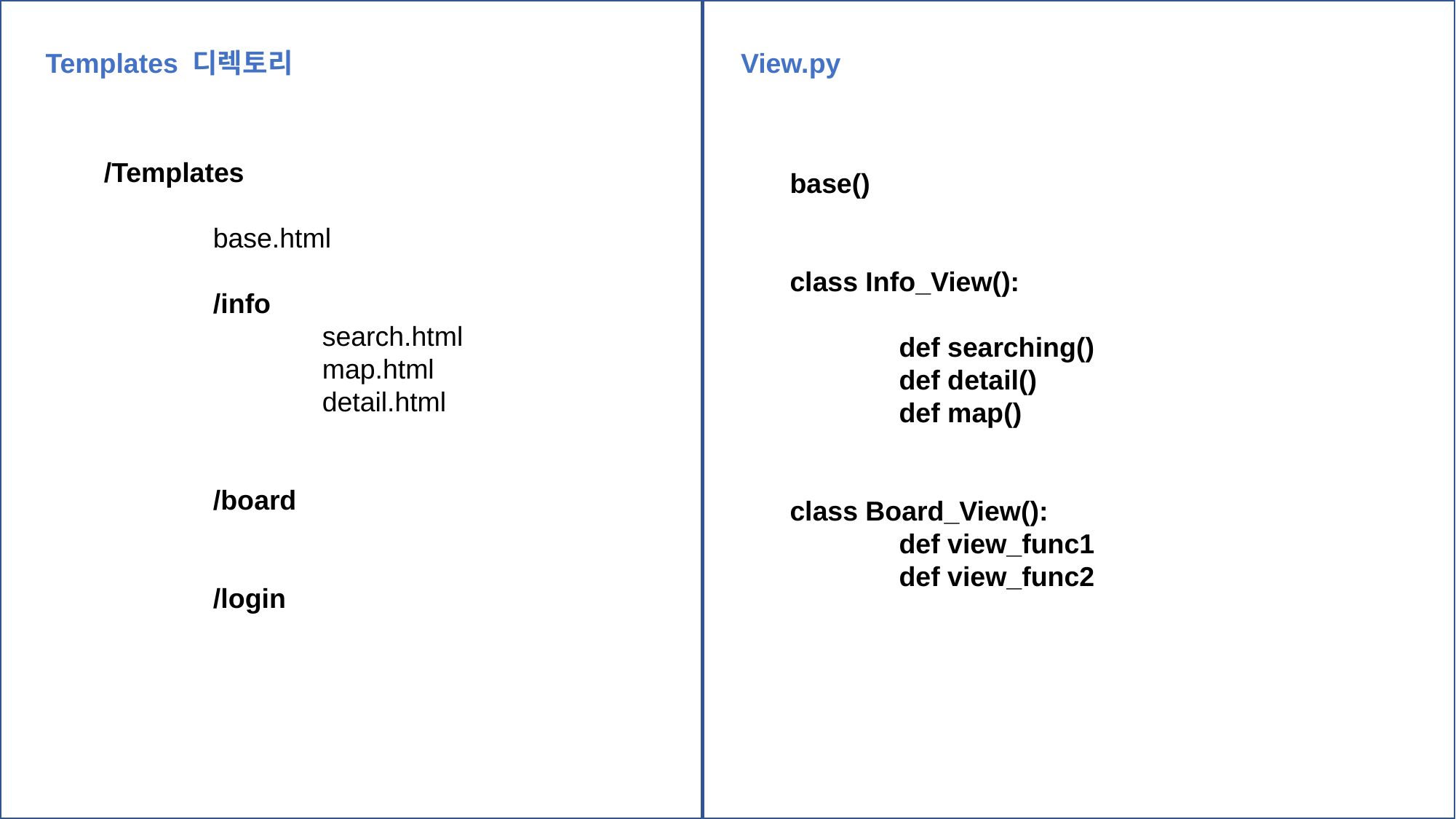

Templates 디렉토리
View.py

/Templates

	base.html

	/info
		search.html
		map.html
		detail.html

	/board

	/login

base()

class Info_View():

	def searching()
	def detail()
	def map()

class Board_View():
	def view_func1
	def view_func2